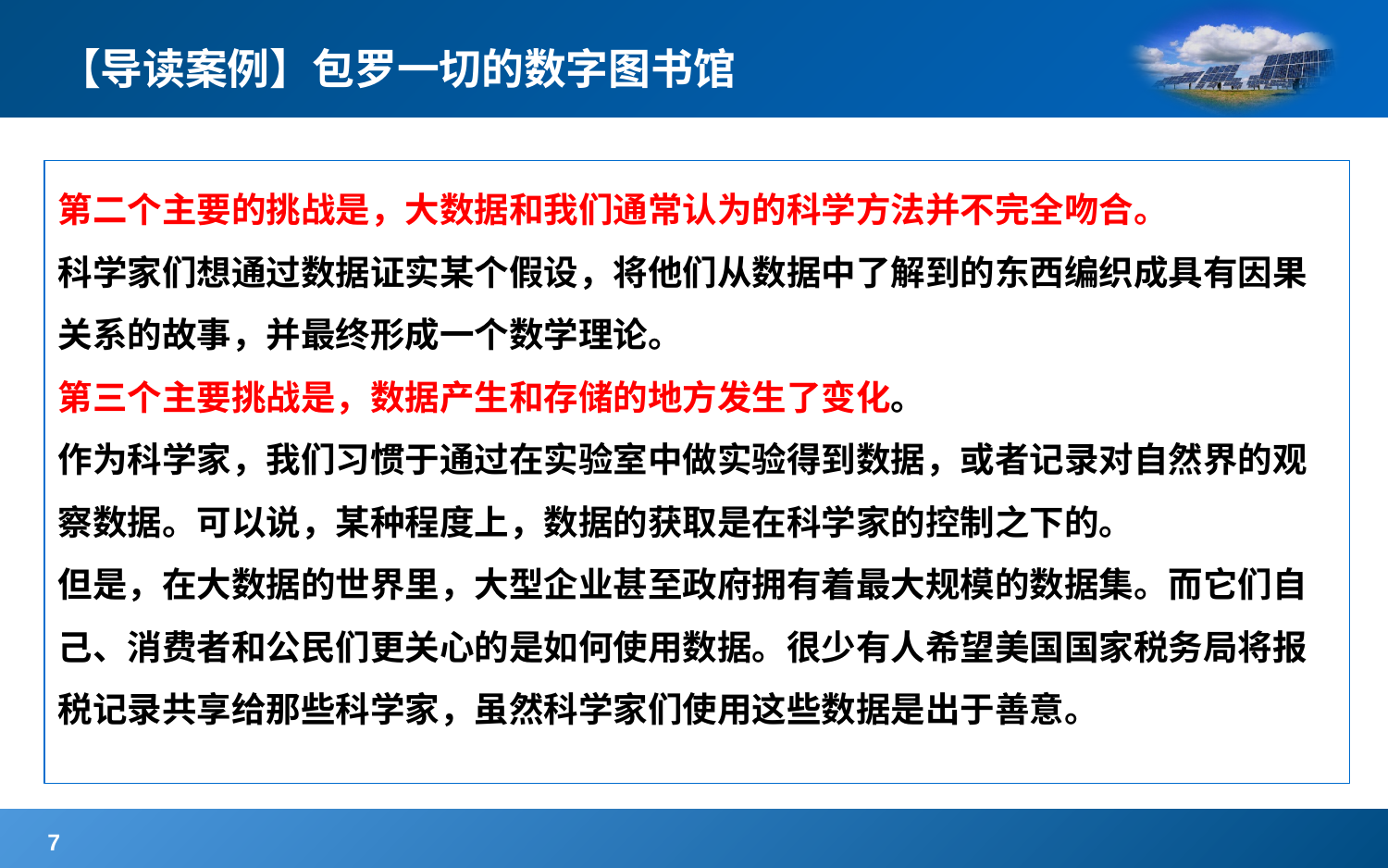

# 【导读案例】包罗一切的数字图书馆
第二个主要的挑战是，大数据和我们通常认为的科学方法并不完全吻合。
科学家们想通过数据证实某个假设，将他们从数据中了解到的东西编织成具有因果关系的故事，并最终形成一个数学理论。
第三个主要挑战是，数据产生和存储的地方发生了变化。
作为科学家，我们习惯于通过在实验室中做实验得到数据，或者记录对自然界的观察数据。可以说，某种程度上，数据的获取是在科学家的控制之下的。
但是，在大数据的世界里，大型企业甚至政府拥有着最大规模的数据集。而它们自己、消费者和公民们更关心的是如何使用数据。很少有人希望美国国家税务局将报税记录共享给那些科学家，虽然科学家们使用这些数据是出于善意。